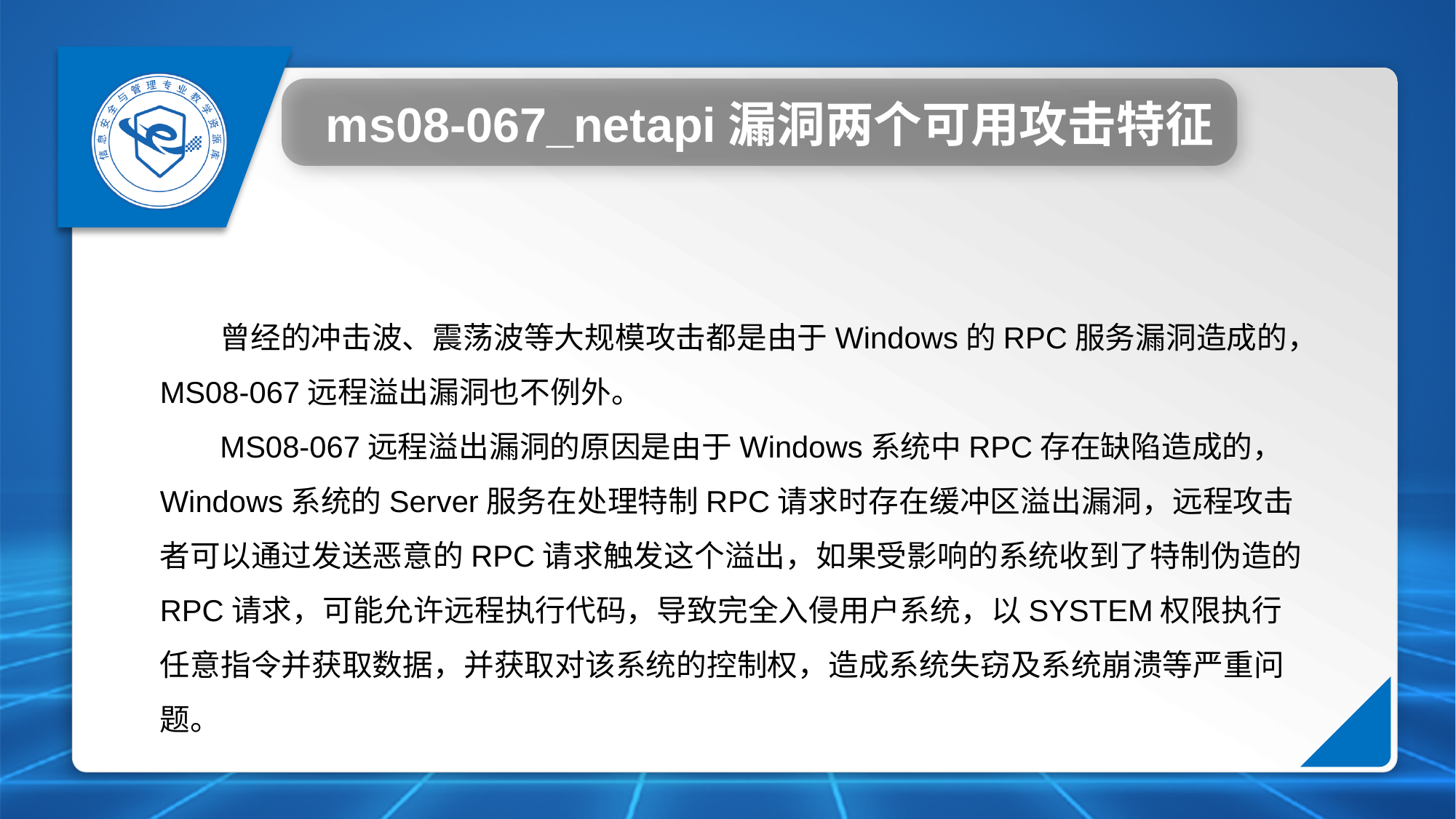

ms08-067_netapi漏洞两个可用攻击特征
曾经的冲击波、震荡波等大规模攻击都是由于Windows的RPC服务漏洞造成的，MS08-067远程溢出漏洞也不例外。
MS08-067远程溢出漏洞的原因是由于Windows系统中RPC存在缺陷造成的，Windows系统的Server服务在处理特制RPC请求时存在缓冲区溢出漏洞，远程攻击者可以通过发送恶意的RPC请求触发这个溢出，如果受影响的系统收到了特制伪造的RPC请求，可能允许远程执行代码，导致完全入侵用户系统，以SYSTEM权限执行任意指令并获取数据，并获取对该系统的控制权，造成系统失窃及系统崩溃等严重问题。